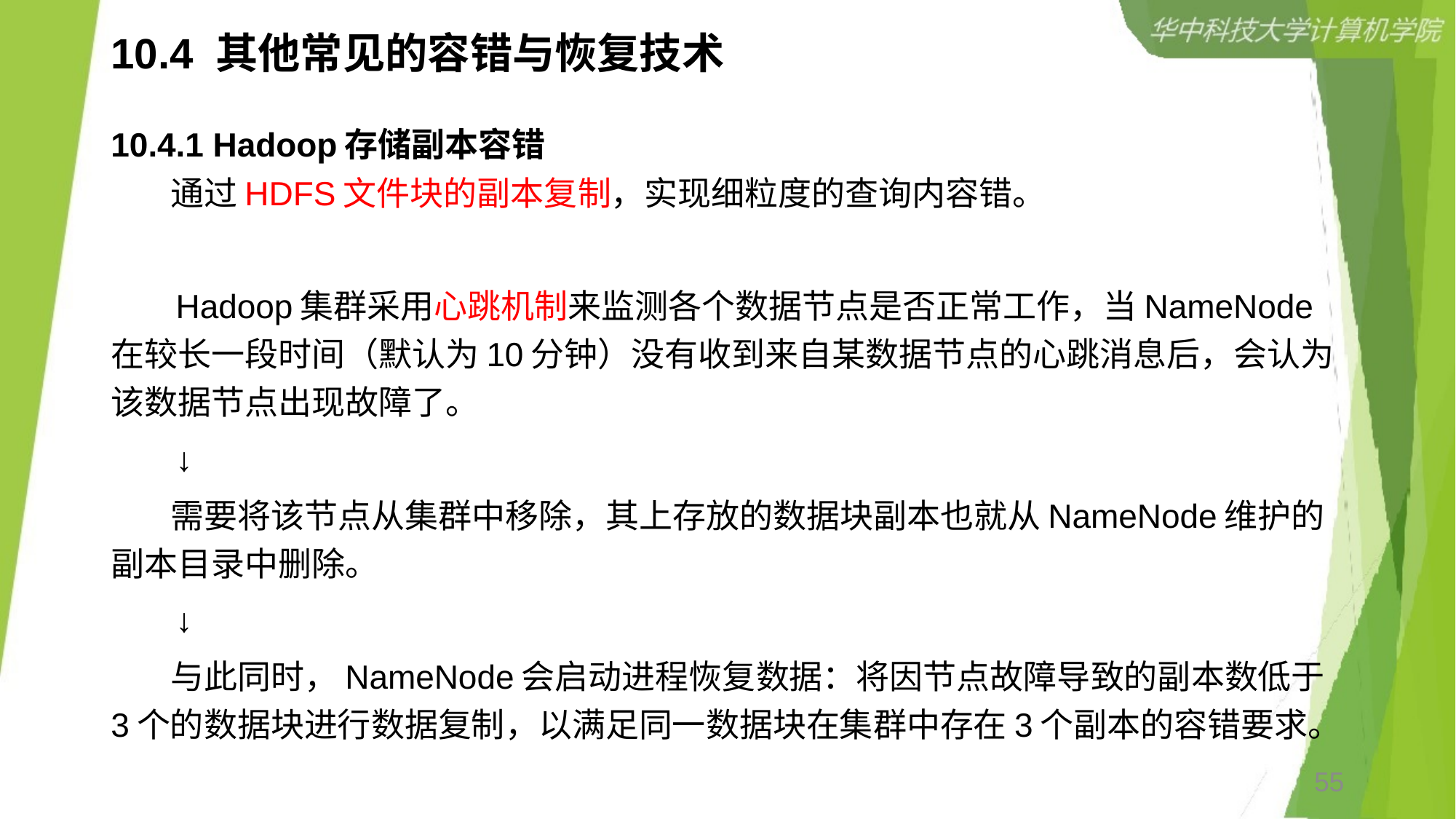

# 10.4 其他常见的容错与恢复技术
10.4.1 Hadoop存储副本容错
       通过HDFS文件块的副本复制，实现细粒度的查询内容错。

       Hadoop集群采用心跳机制来监测各个数据节点是否正常工作，当NameNode在较长一段时间（默认为10分钟）没有收到来自某数据节点的心跳消息后，会认为该数据节点出现故障了。
       ↓
       需要将该节点从集群中移除，其上存放的数据块副本也就从NameNode维护的副本目录中删除。
       ↓
       与此同时，NameNode会启动进程恢复数据：将因节点故障导致的副本数低于3个的数据块进行数据复制，以满足同一数据块在集群中存在3个副本的容错要求。

55